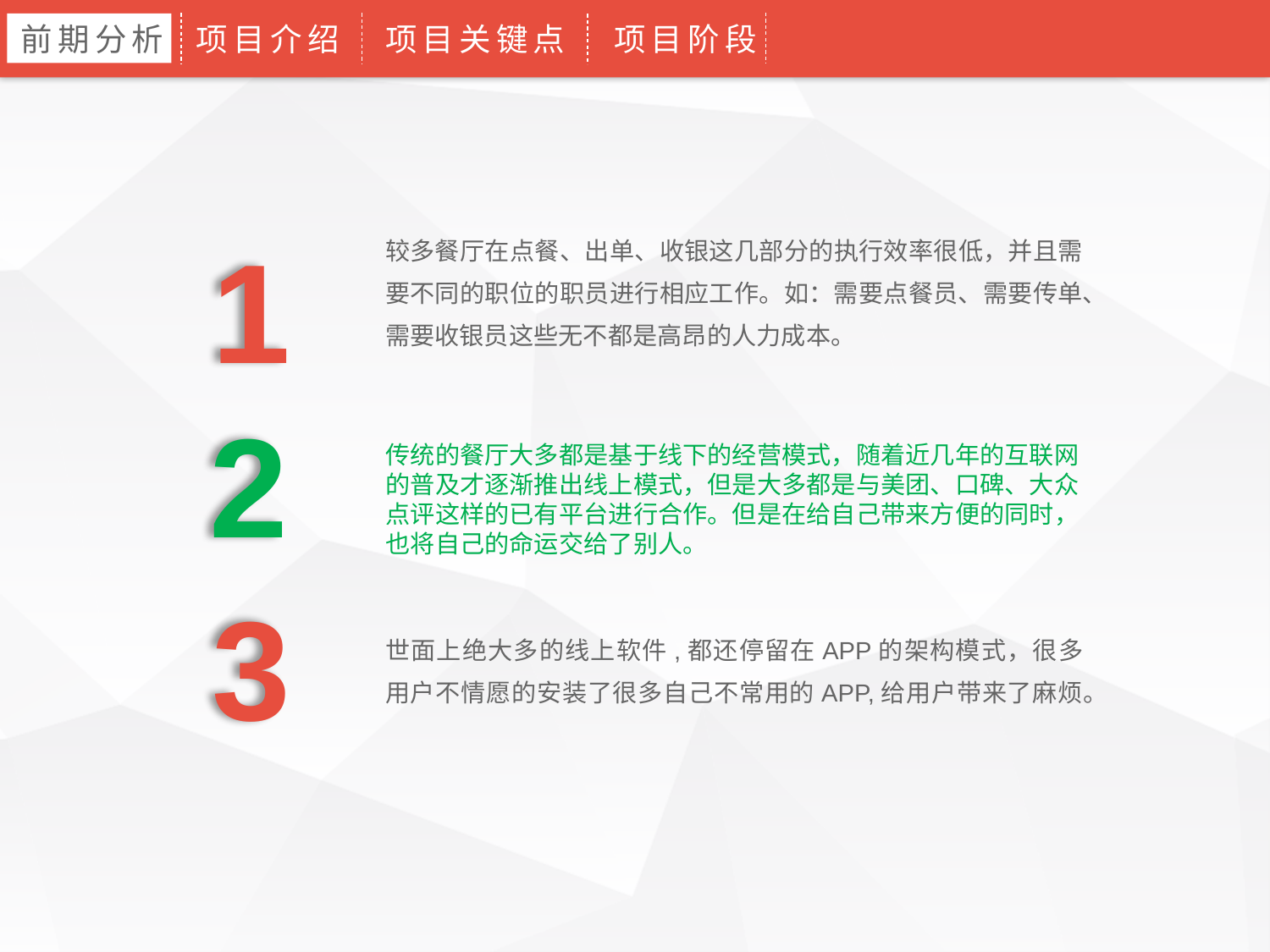

前期分析
项目介绍
项目关键点
项目阶段

较多餐厅在点餐、出单、收银这几部分的执行效率很低，并且需要不同的职位的职员进行相应工作。如：需要点餐员、需要传单、需要收银员这些无不都是高昂的人力成本。
1
2
传统的餐厅大多都是基于线下的经营模式，随着近几年的互联网的普及才逐渐推出线上模式，但是大多都是与美团、口碑、大众点评这样的已有平台进行合作。但是在给自己带来方便的同时，也将自己的命运交给了别人。
3
世面上绝大多的线上软件,都还停留在APP的架构模式，很多用户不情愿的安装了很多自己不常用的APP,给用户带来了麻烦。